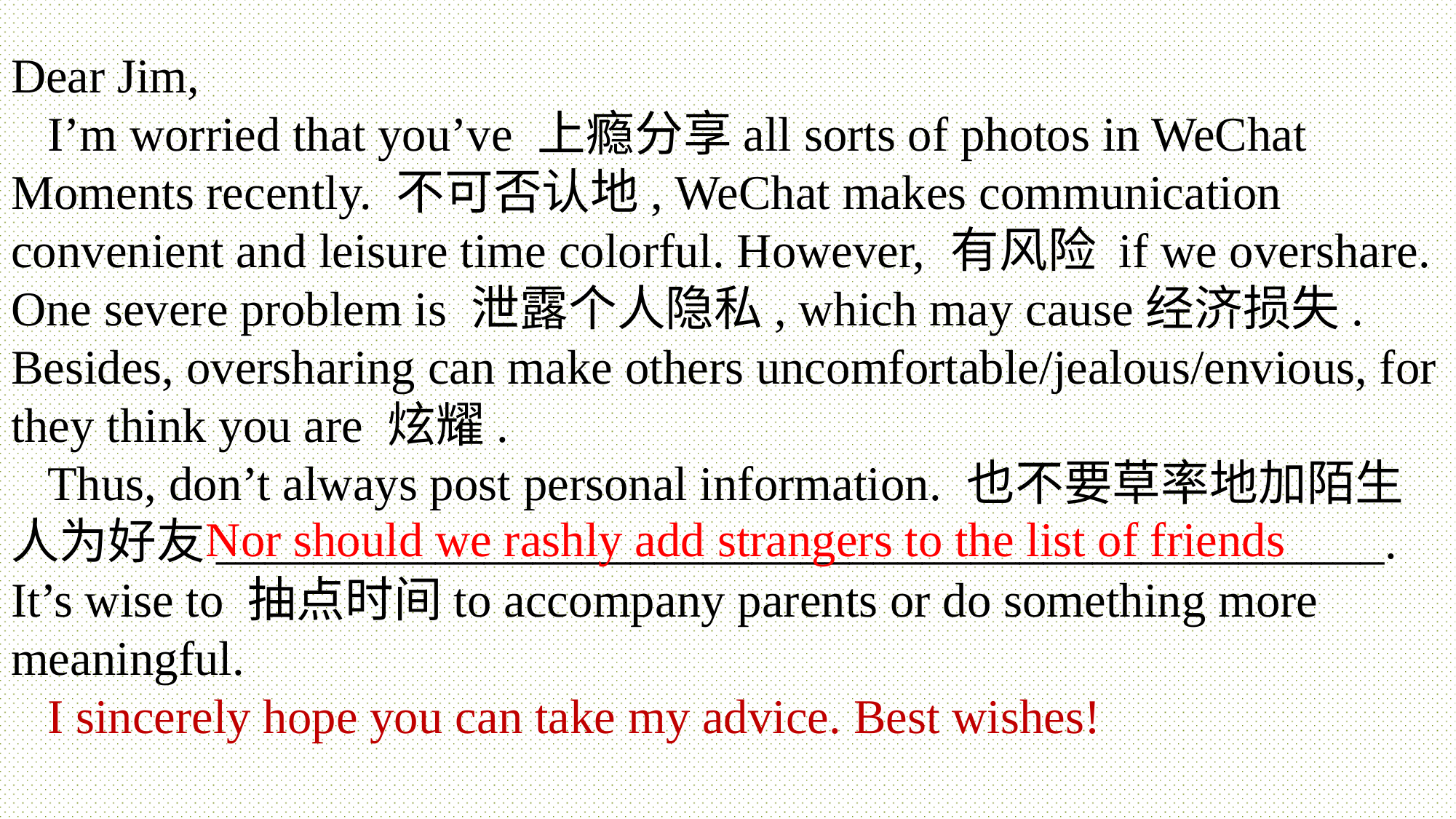

Dear Jim,
   I’m worried that you’ve 上瘾分享all sorts of photos in WeChat Moments recently. 不可否认地, WeChat makes communication convenient and leisure time colorful. However, 有风险 if we overshare. One severe problem is 泄露个人隐私, which may cause经济损失. Besides, oversharing can make others uncomfortable/jealous/envious, for they think you are 炫耀.
   Thus, don’t always post personal information. 也不要草率地加陌生人为好友________________________________________________. It’s wise to 抽点时间to accompany parents or do something more meaningful.
   I sincerely hope you can take my advice. Best wishes!
Nor should we rashly add strangers to the list of friends